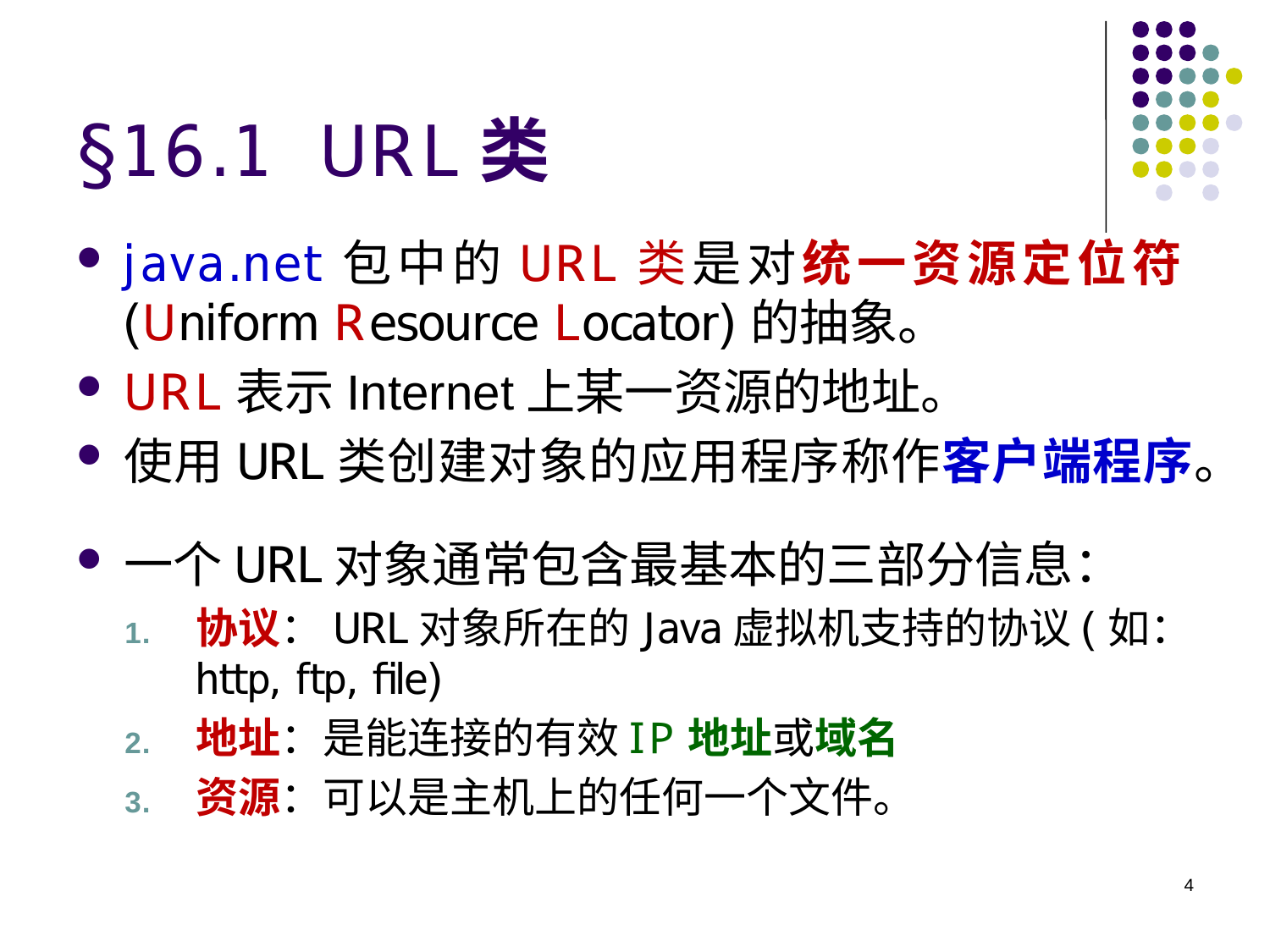

# §16.1  URL类
java.net包中的URL类是对统一资源定位符(Uniform Resource Locator)的抽象。
URL表示Internet上某一资源的地址。
使用URL类创建对象的应用程序称作客户端程序。

一个URL对象通常包含最基本的三部分信息：
协议：URL对象所在的Java虚拟机支持的协议(如：http, ftp, file)
地址：是能连接的有效IP地址或域名
资源：可以是主机上的任何一个文件。

4